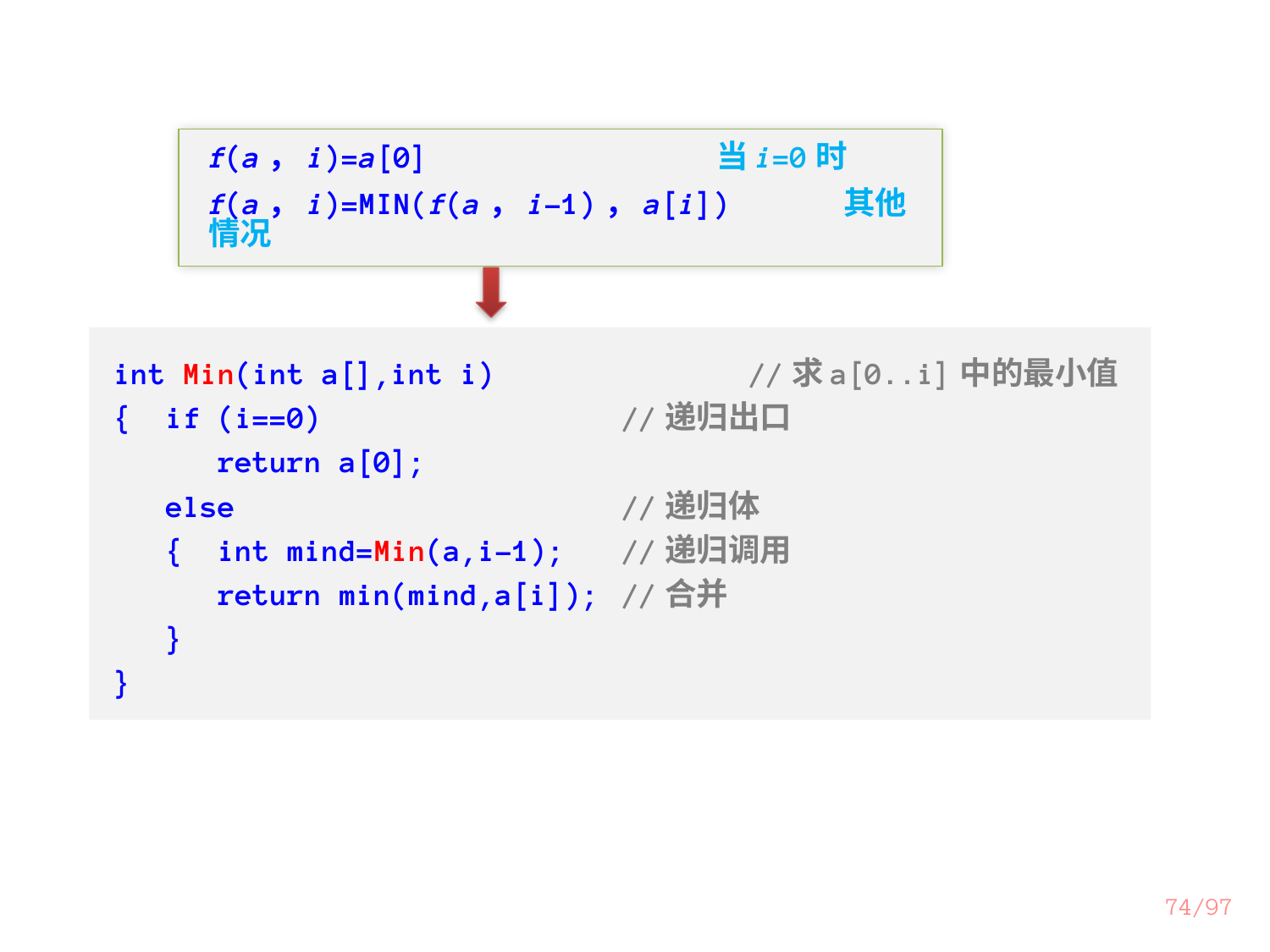

f(a，i)=a[0]             	当i=0时
f(a，i)=MIN(f(a，i-1)，a[i]) 	其他情况

int Min(int a[],int i)		//求a[0..i]中的最小值
{  if (i==0)			//递归出口
      return a[0];
   else				//递归体
   {  int mind=Min(a,i-1);	//递归调用
      return min(mind,a[i]);	//合并
   }
}
74/97